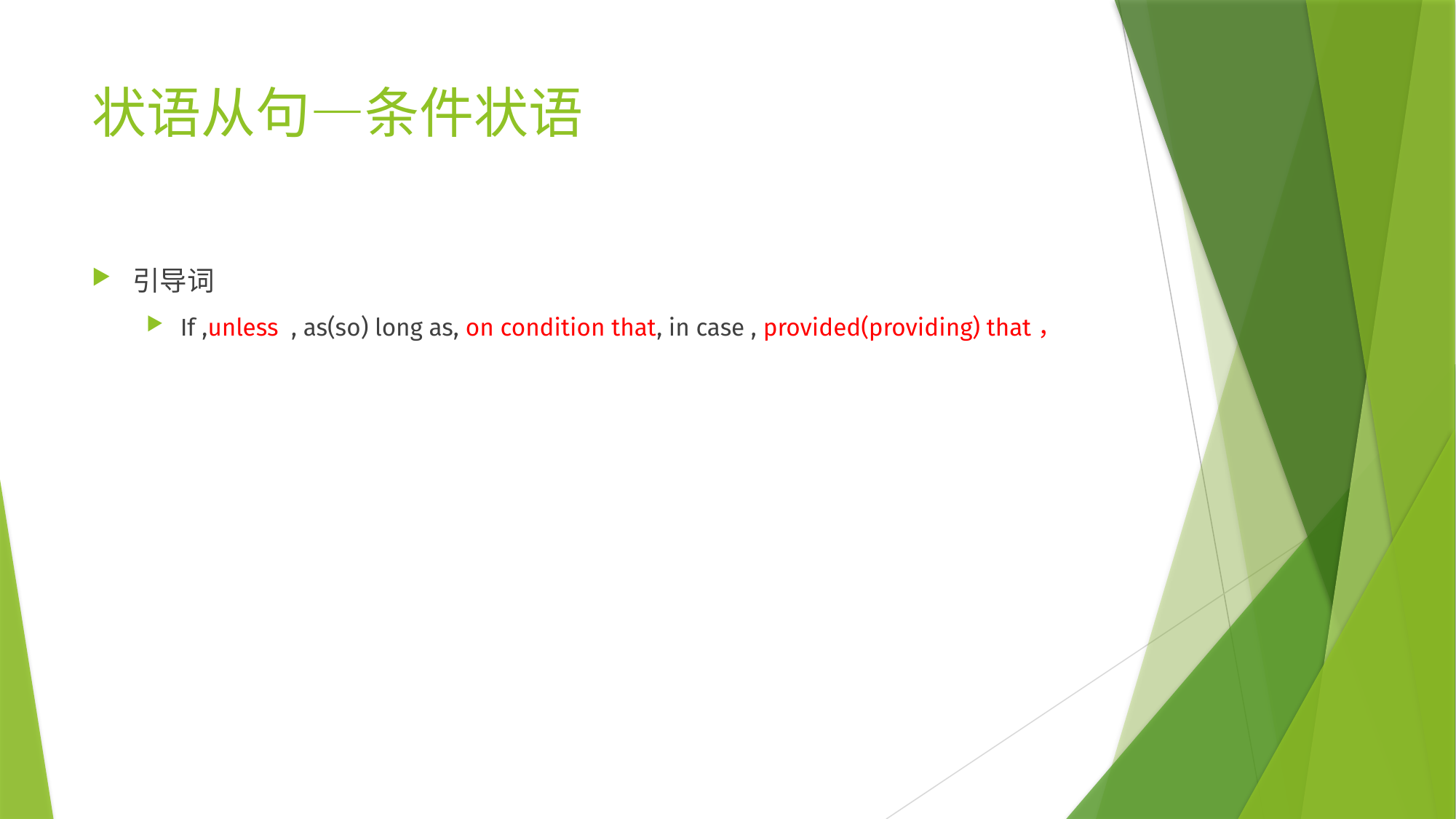

# 状语从句—条件状语
引导词
If ,unless  , as(so) long as, on condition that, in case , provided(providing) that，